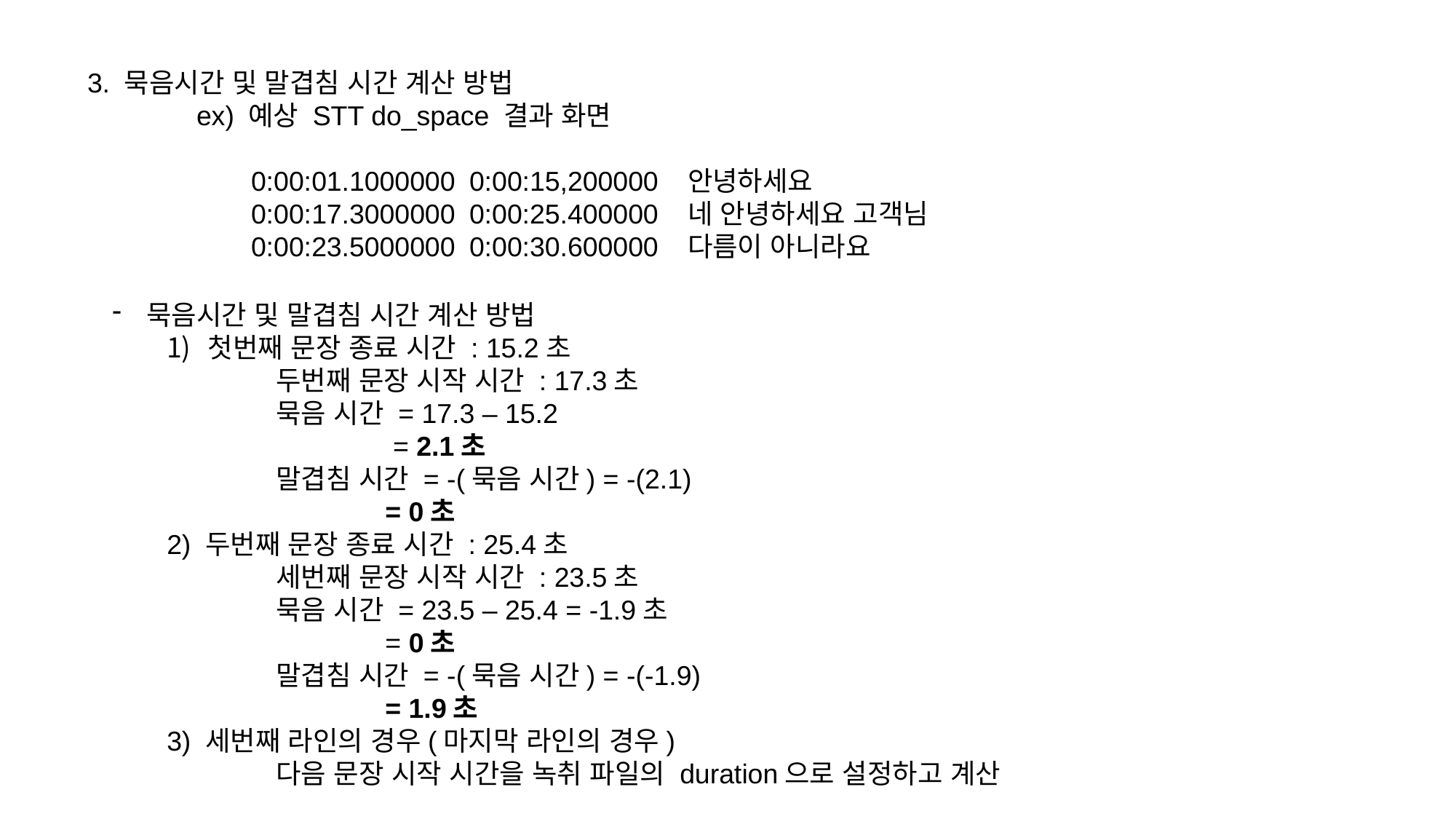

3. 묵음시간 및 말겹침 시간 계산 방법
	ex) 예상 STT do_space 결과 화면

	0:00:01.1000000	0:00:15,200000	안녕하세요
	0:00:17.3000000	0:00:25.400000	네 안녕하세요 고객님
	0:00:23.5000000	0:00:30.600000	다름이 아니라요
묵음시간 및 말겹침 시간 계산 방법
첫번째 문장 종료 시간 : 15.2초
	두번째 문장 시작 시간 : 17.3초
	묵음 시간 = 17.3 – 15.2
		 = 2.1초
	말겹침 시간 = -(묵음 시간) = -(2.1)
		= 0초
2) 두번째 문장 종료 시간 : 25.4초
	세번째 문장 시작 시간 : 23.5초
	묵음 시간 = 23.5 – 25.4 = -1.9초
		= 0초
	말겹침 시간 = -(묵음 시간) = -(-1.9)
		= 1.9초
3) 세번째 라인의 경우(마지막 라인의 경우)
	다음 문장 시작 시간을 녹취 파일의 duration으로 설정하고 계산